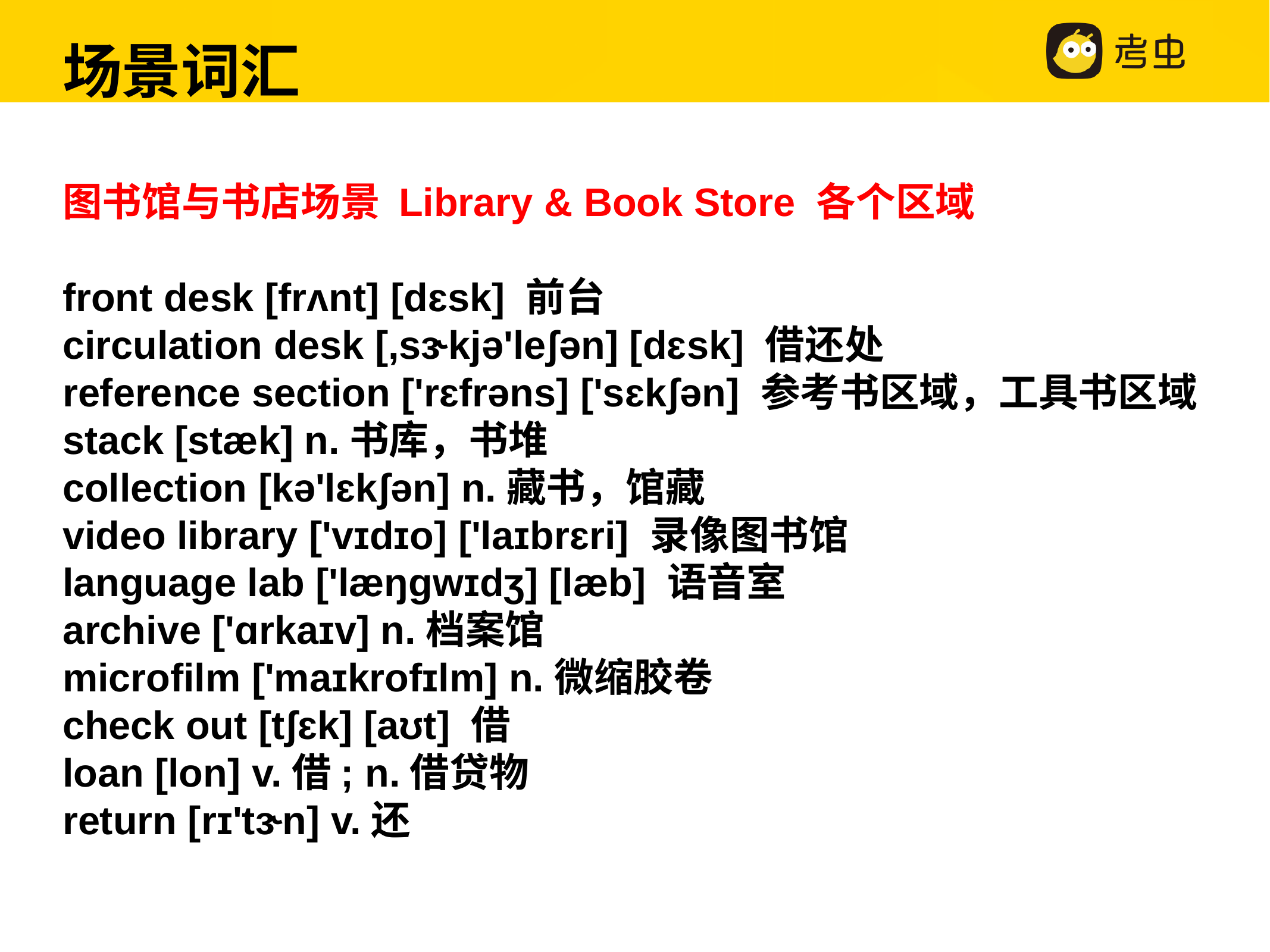

场景词汇

图书馆与书店场景 Library & Book Store 各个区域

front desk [frʌnt] [dɛsk] 前台
circulation desk [,sɝkjə'leʃən] [dɛsk] 借还处
reference section ['rɛfrəns] ['sɛkʃən] 参考书区域，工具书区域
stack [stæk] n.书库，书堆
collection [kə'lɛkʃən] n.藏书，馆藏
video library ['vɪdɪo] ['laɪbrɛri] 录像图书馆
language lab ['læŋɡwɪdʒ] [læb] 语音室
archive ['ɑrkaɪv] n.档案馆
microfilm ['maɪkrofɪlm] n.微缩胶卷
check out [tʃɛk] [aʊt] 借
loan [lon] v.借; n.借贷物
return [rɪ'tɝn] v.还